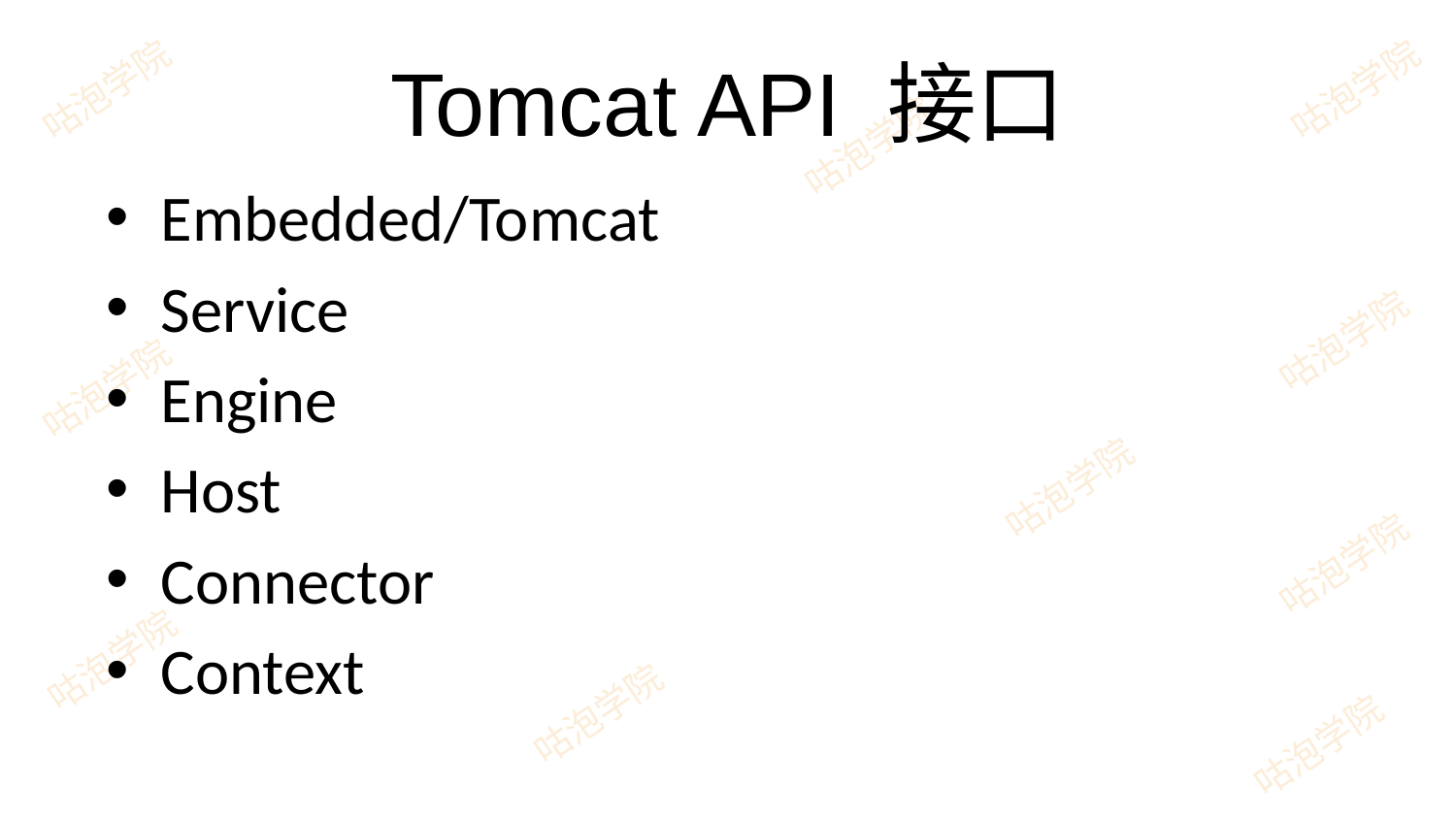

# Tomcat API 接口
Embedded/Tomcat
Service
Engine
Host
Connector
Context